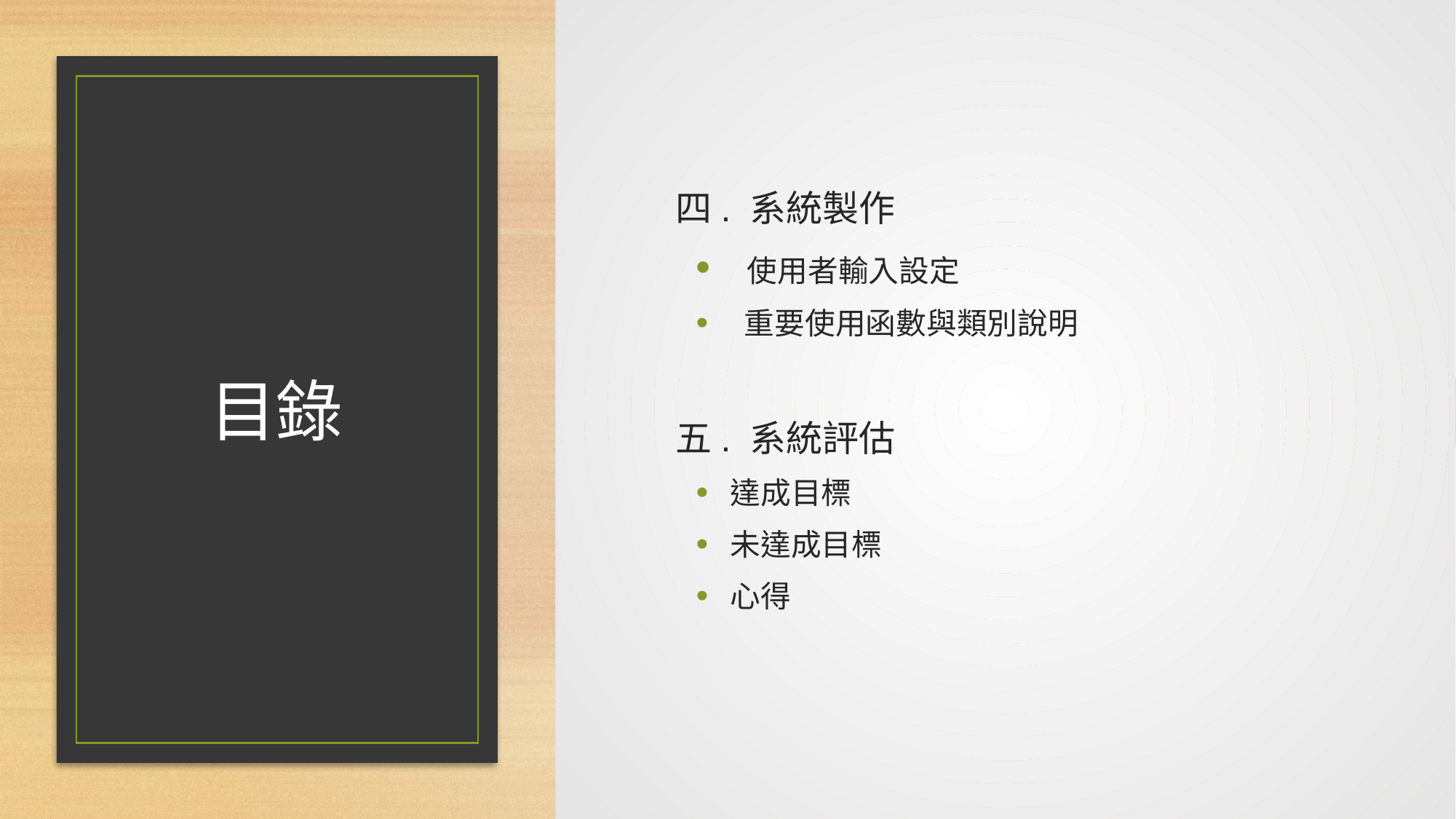

# 目錄
四. 系統製作
 使用者輸入設定
 重要使用函數與類別說明

五. 系統評估
達成目標
未達成目標
心得